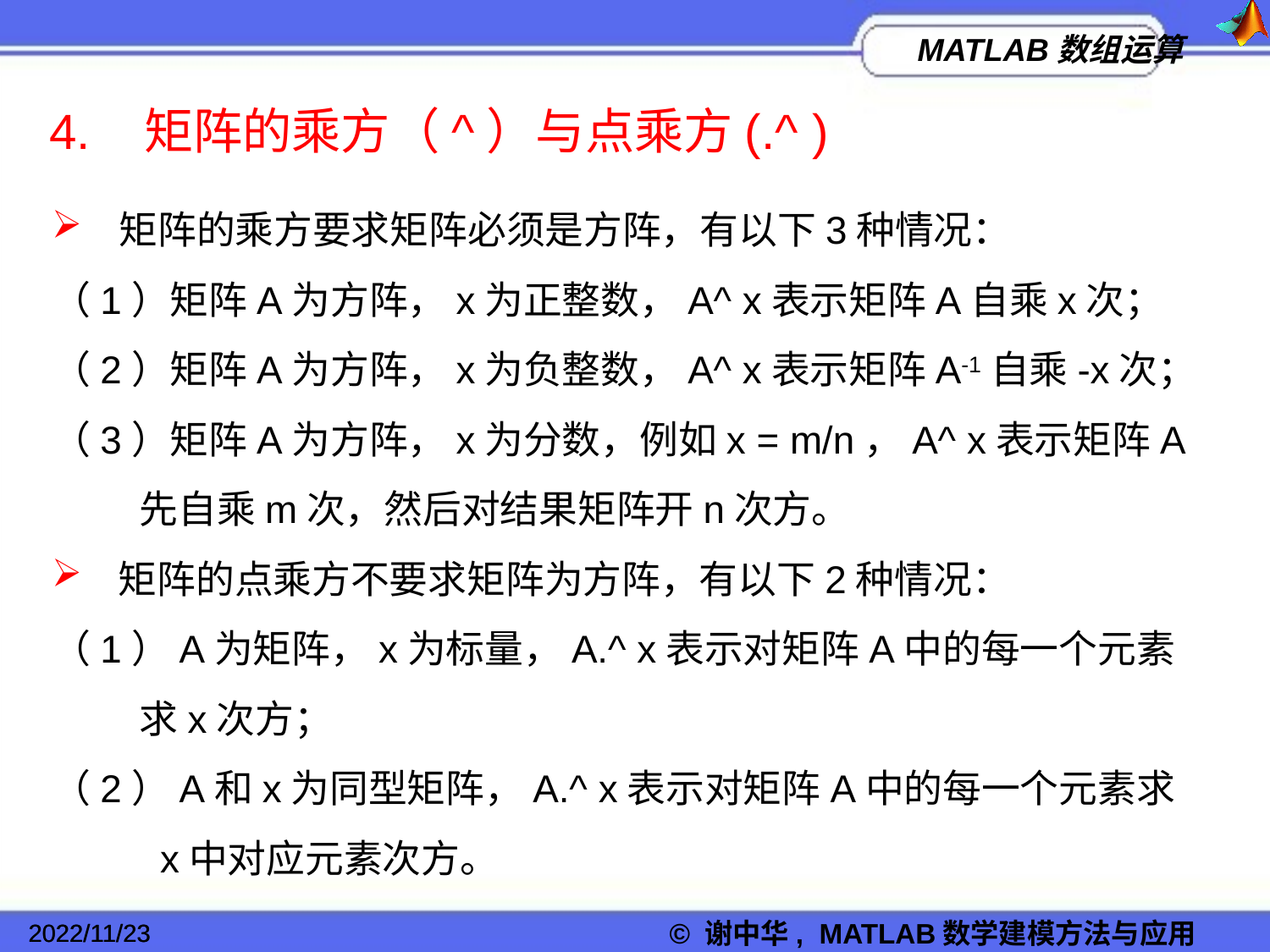

4.   矩阵的乘方（^）与点乘方(.^ )
   矩阵的乘方要求矩阵必须是方阵，有以下3种情况：
（1）矩阵A为方阵，x为正整数，A^ x表示矩阵A自乘x次；
（2）矩阵A为方阵，x为负整数，A^ x表示矩阵A-1自乘-x次；
（3）矩阵A为方阵，x为分数，例如x = m/n，A^ x表示矩阵A
         先自乘m次，然后对结果矩阵开n次方。
   矩阵的点乘方不要求矩阵为方阵，有以下2种情况：
（1）A为矩阵，x为标量，A.^ x表示对矩阵A中的每一个元素
         求x次方；
（2）A和x为同型矩阵，A.^ x表示对矩阵A中的每一个元素求
          x中对应元素次方。
2022/11/23
© 谢中华,  MATLAB数学建模方法与应用